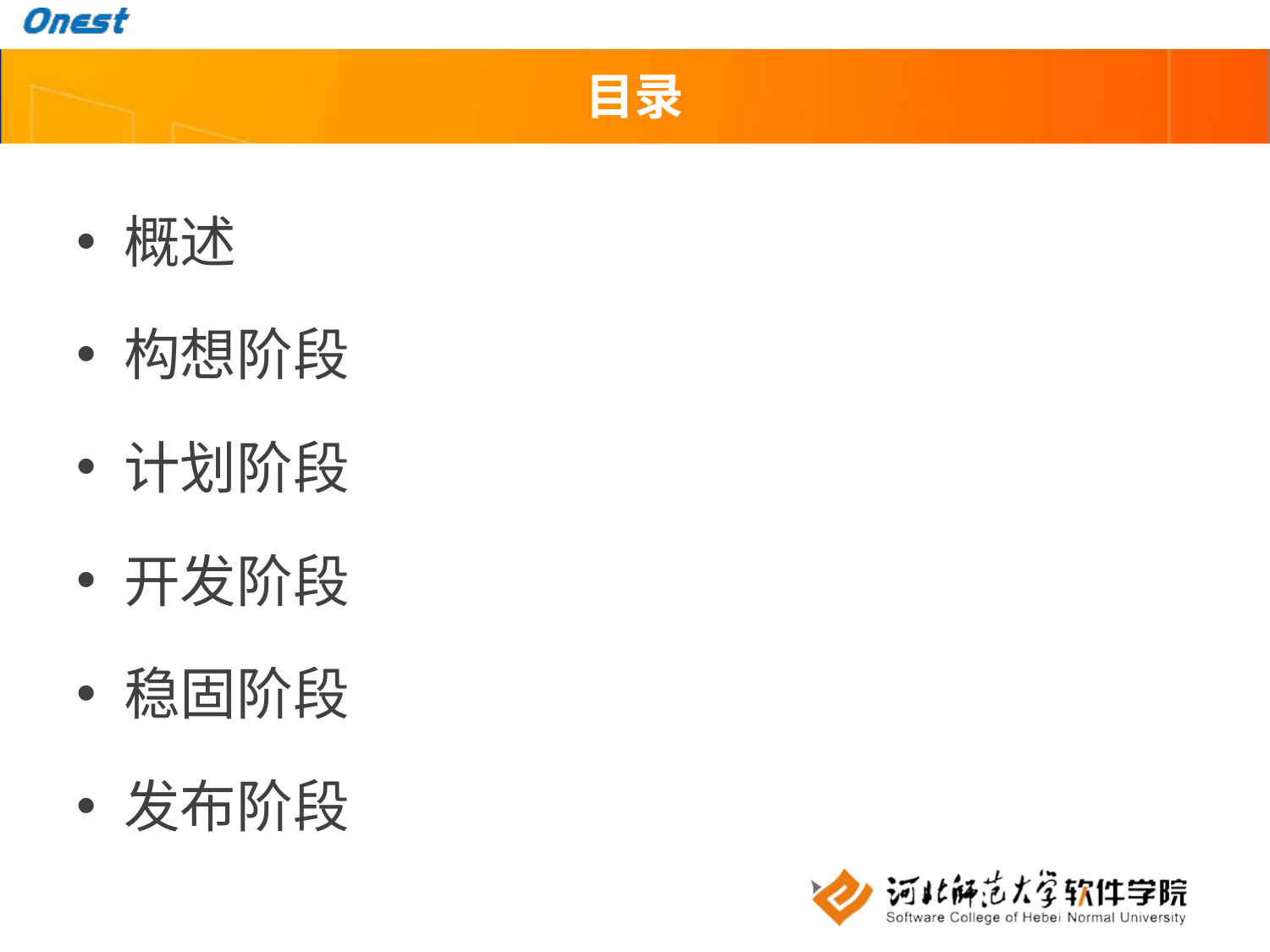

# 目录
概述
构想阶段
计划阶段
开发阶段
稳固阶段
发布阶段